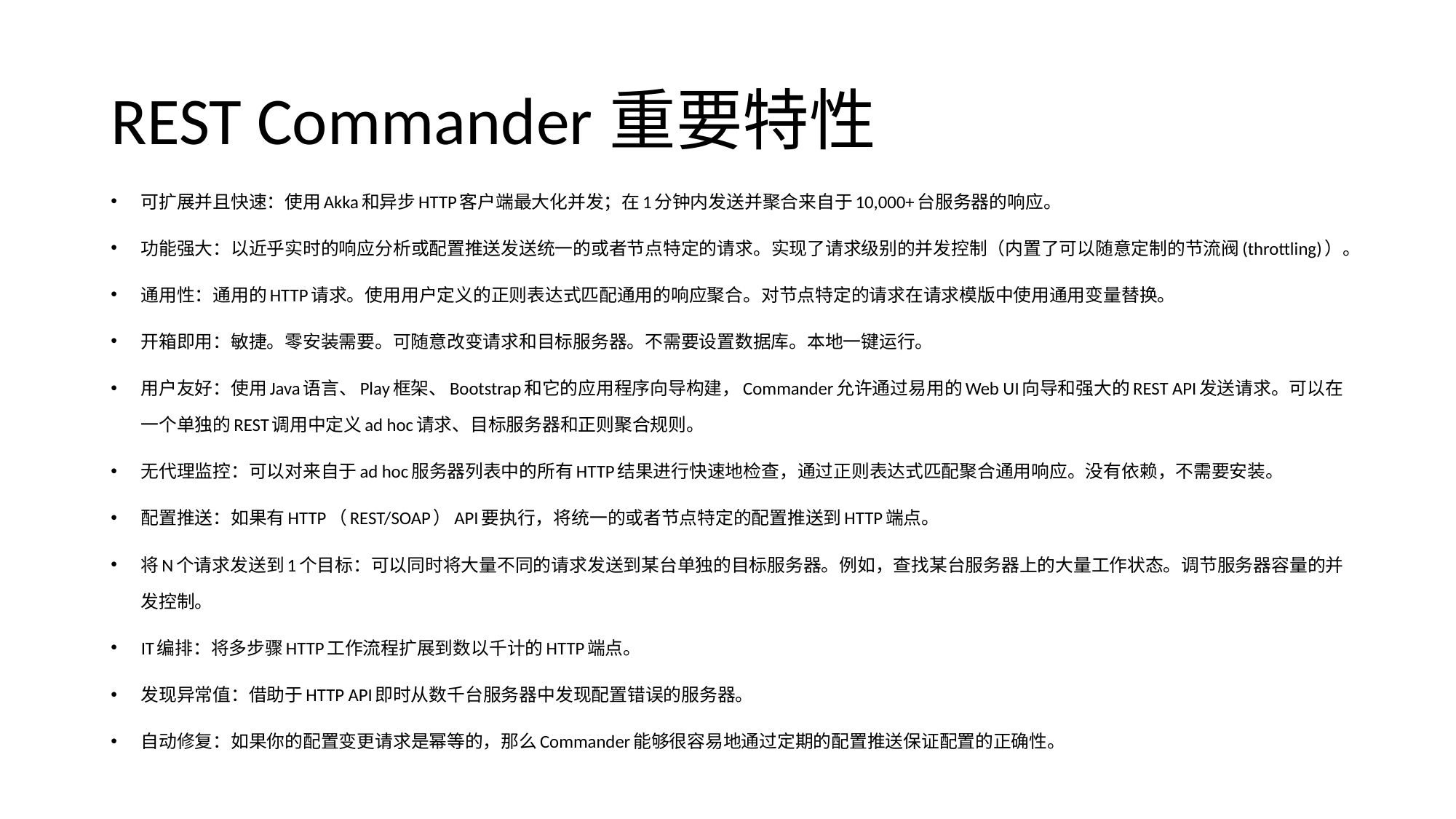

# REST Commander重要特性
可扩展并且快速：使用Akka和异步HTTP客户端最大化并发；在1分钟内发送并聚合来自于10,000+台服务器的响应。
功能强大：以近乎实时的响应分析或配置推送发送统一的或者节点特定的请求。实现了请求级别的并发控制（内置了可以随意定制的节流阀(throttling)）。
通用性：通用的HTTP请求。使用用户定义的正则表达式匹配通用的响应聚合。对节点特定的请求在请求模版中使用通用变量替换。
开箱即用：敏捷。零安装需要。可随意改变请求和目标服务器。不需要设置数据库。本地一键运行。
用户友好：使用Java语言、Play框架、Bootstrap和它的应用程序向导构建，Commander允许通过易用的Web UI向导和强大的REST API发送请求。可以在一个单独的REST调用中定义ad hoc请求、目标服务器和正则聚合规则。
无代理监控：可以对来自于ad hoc服务器列表中的所有HTTP结果进行快速地检查，通过正则表达式匹配聚合通用响应。没有依赖，不需要安装。
配置推送：如果有HTTP（REST/SOAP）API要执行，将统一的或者节点特定的配置推送到HTTP端点。
将N个请求发送到1个目标：可以同时将大量不同的请求发送到某台单独的目标服务器。例如，查找某台服务器上的大量工作状态。调节服务器容量的并发控制。
IT编排：将多步骤HTTP工作流程扩展到数以千计的HTTP端点。
发现异常值：借助于HTTP API即时从数千台服务器中发现配置错误的服务器。
自动修复：如果你的配置变更请求是幂等的，那么Commander能够很容易地通过定期的配置推送保证配置的正确性。